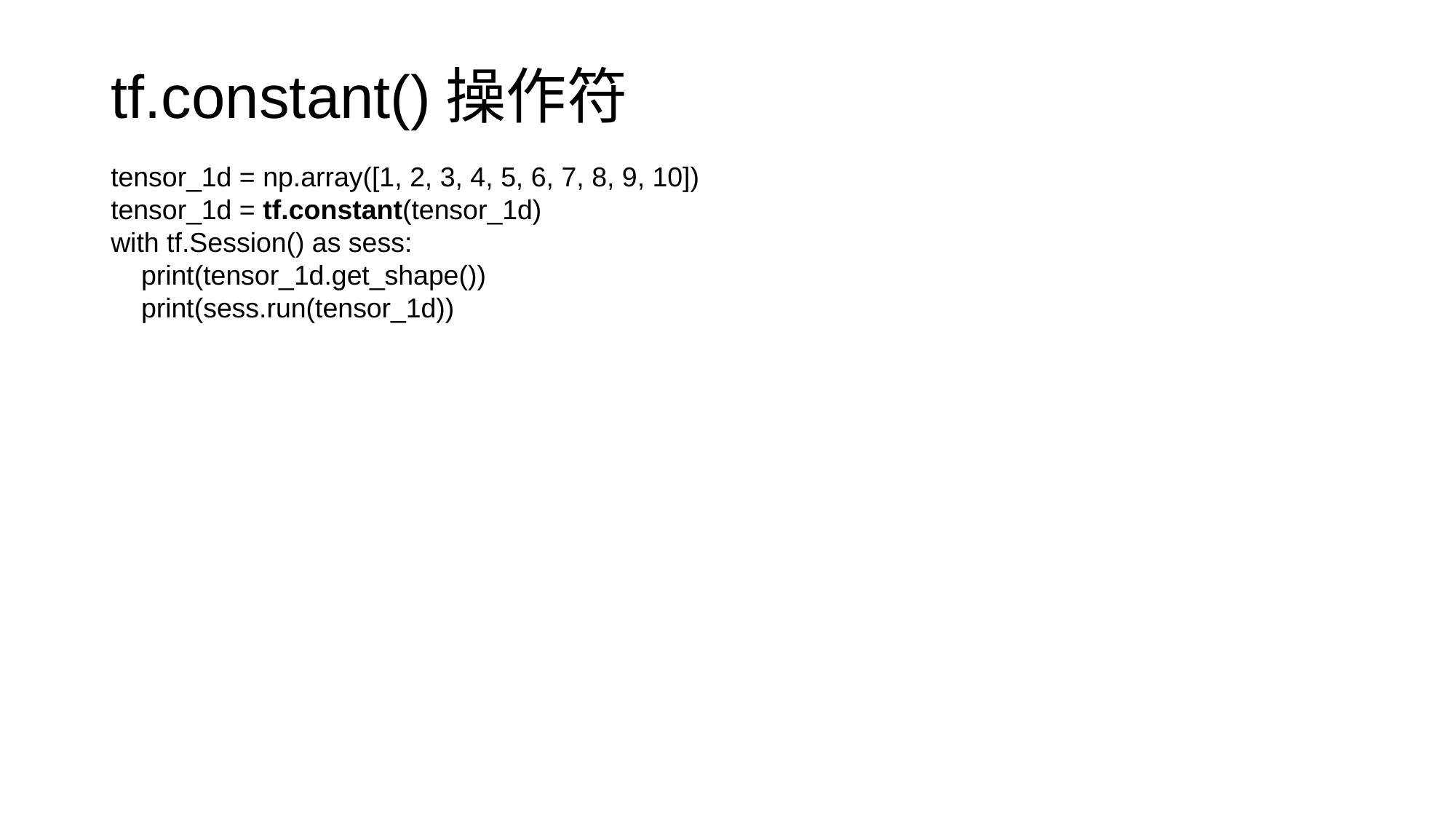

# tf.constant()操作符
tensor_1d = np.array([1, 2, 3, 4, 5, 6, 7, 8, 9, 10])
tensor_1d = tf.constant(tensor_1d)
with tf.Session() as sess:
    print(tensor_1d.get_shape())
    print(sess.run(tensor_1d))